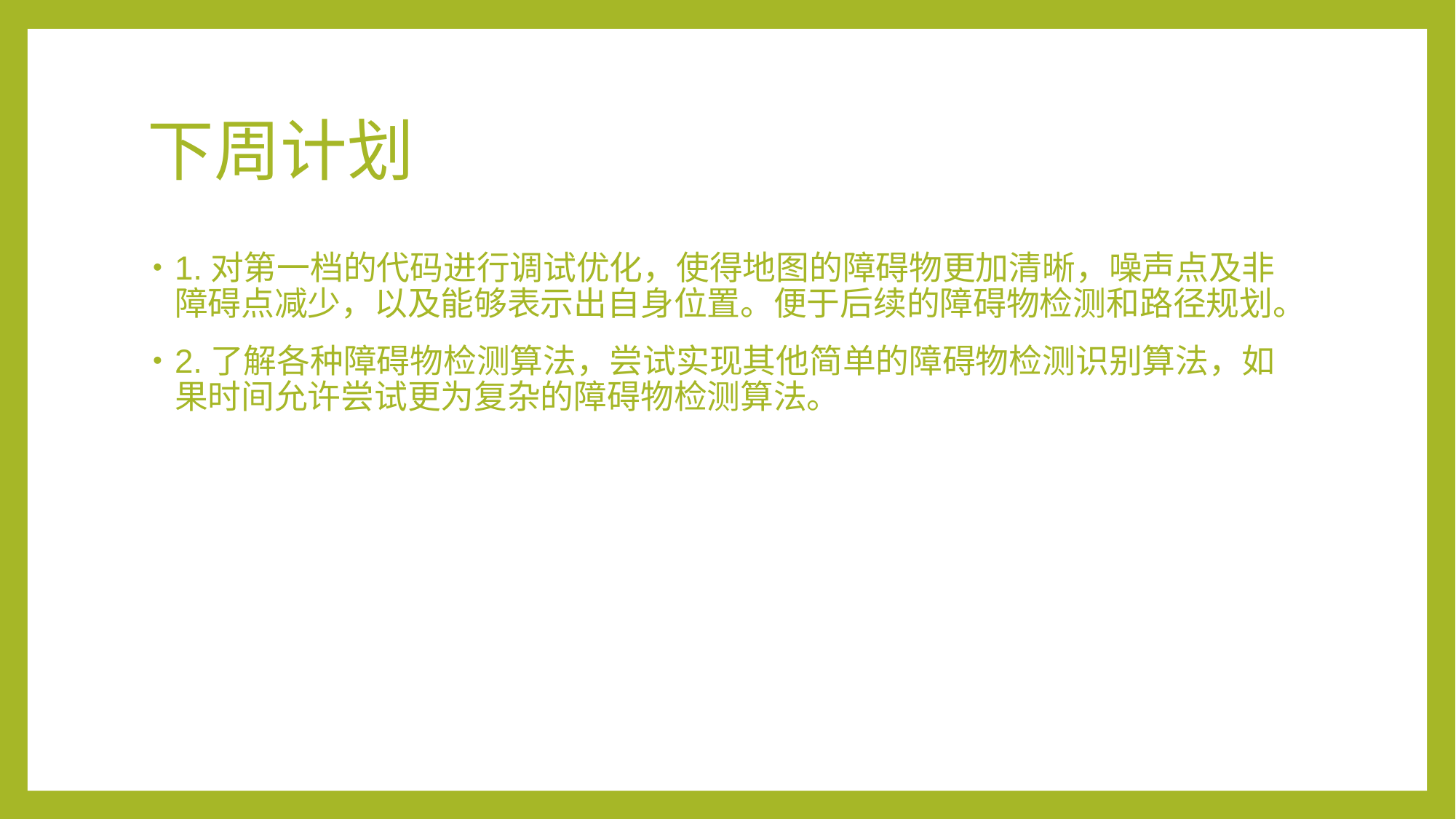

# 下周计划
1.对第一档的代码进行调试优化，使得地图的障碍物更加清晰，噪声点及非障碍点减少，以及能够表示出自身位置。便于后续的障碍物检测和路径规划。
2.了解各种障碍物检测算法，尝试实现其他简单的障碍物检测识别算法，如果时间允许尝试更为复杂的障碍物检测算法。